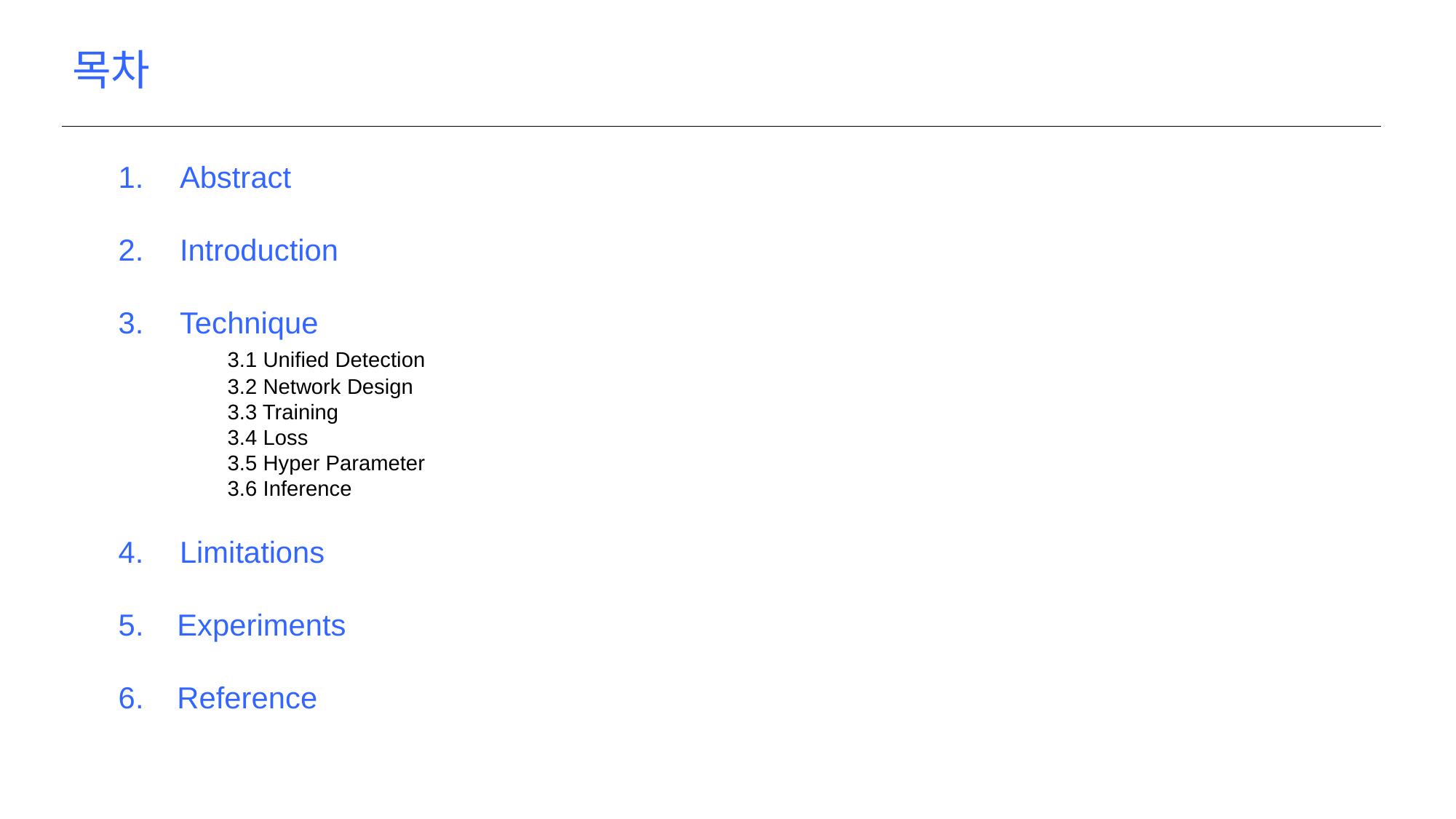

목차
Abstract

Introduction

Technique
	3.1 Unified Detection
	3.2 Network Design
	3.3 Training
	3.4 Loss
	3.5 Hyper Parameter
	3.6 Inference

Limitations

5.    Experiments

6.    Reference